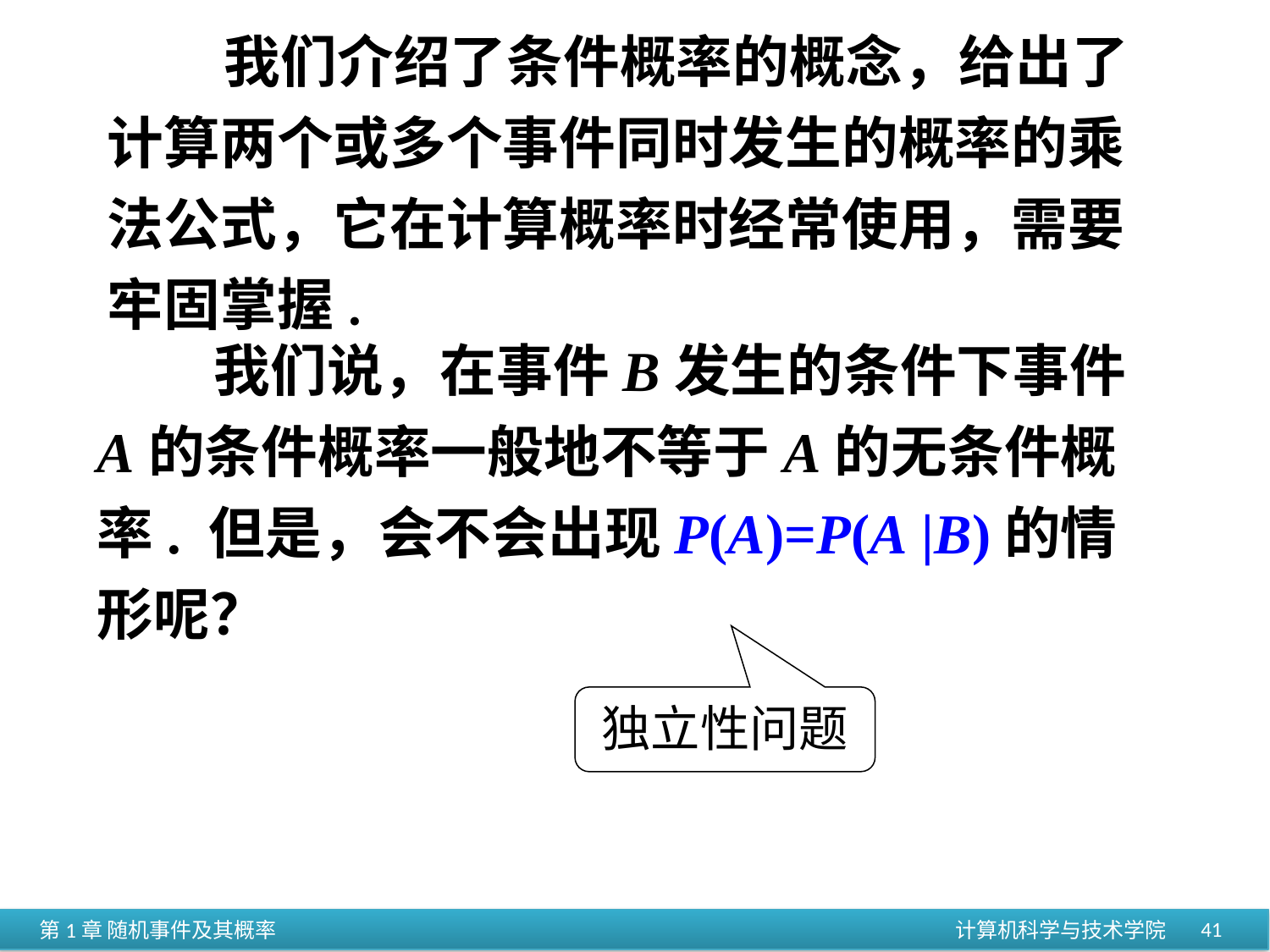

我们介绍了条件概率的概念，给出了计算两个或多个事件同时发生的概率的乘法公式，它在计算概率时经常使用，需要牢固掌握.
        我们说，在事件B发生的条件下事件A的条件概率一般地不等于A的无条件概率. 但是，会不会出现P(A)=P(A |B)的情形呢？
独立性问题